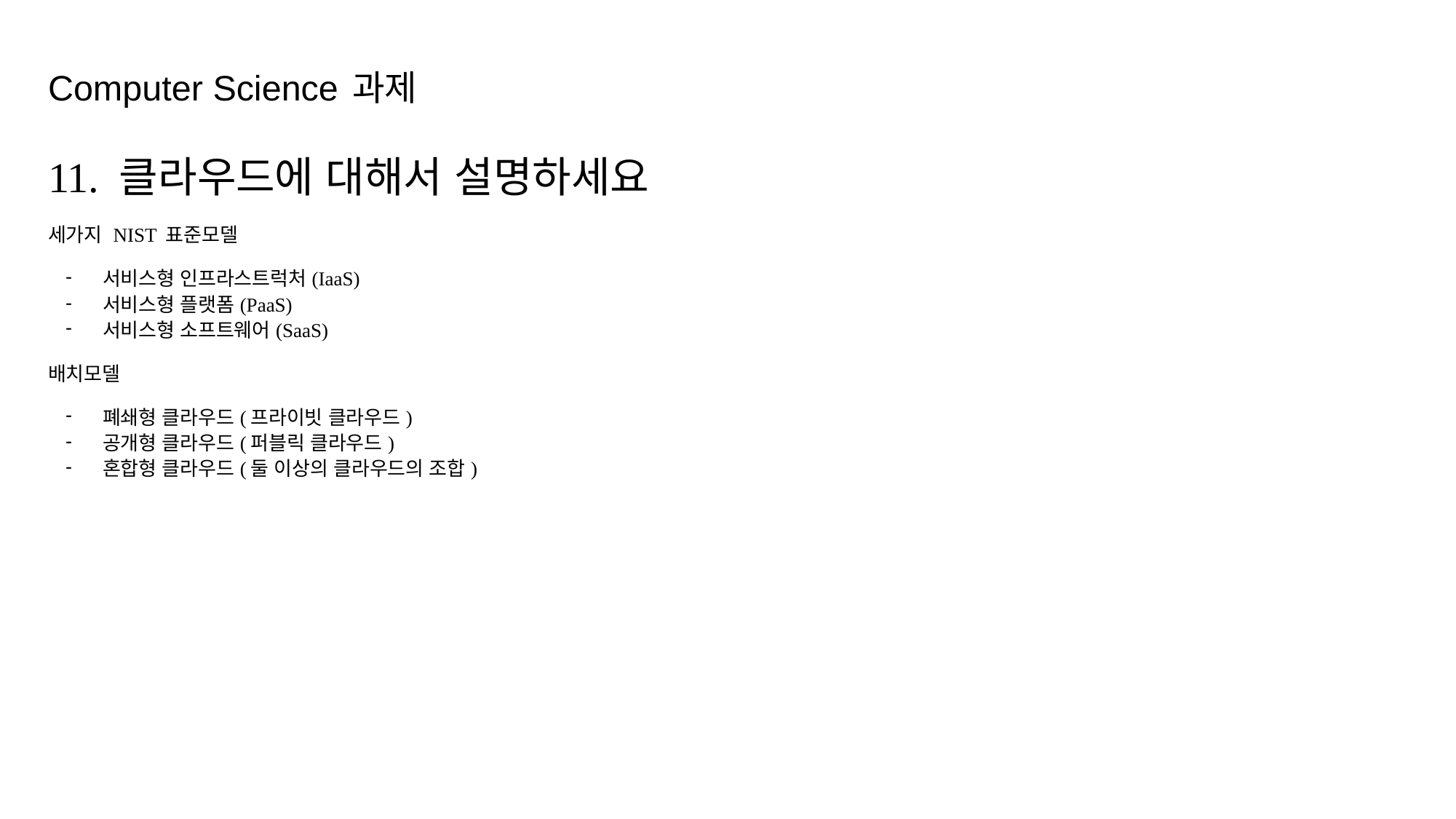

# Computer Science 과제

11. 클라우드에 대해서 설명하세요
세가지 NIST 표준모델
서비스형 인프라스트럭처(IaaS)
서비스형 플랫폼(PaaS)
서비스형 소프트웨어(SaaS)
배치모델
폐쇄형 클라우드(프라이빗 클라우드)
공개형 클라우드(퍼블릭 클라우드)
혼합형 클라우드(둘 이상의 클라우드의 조합)